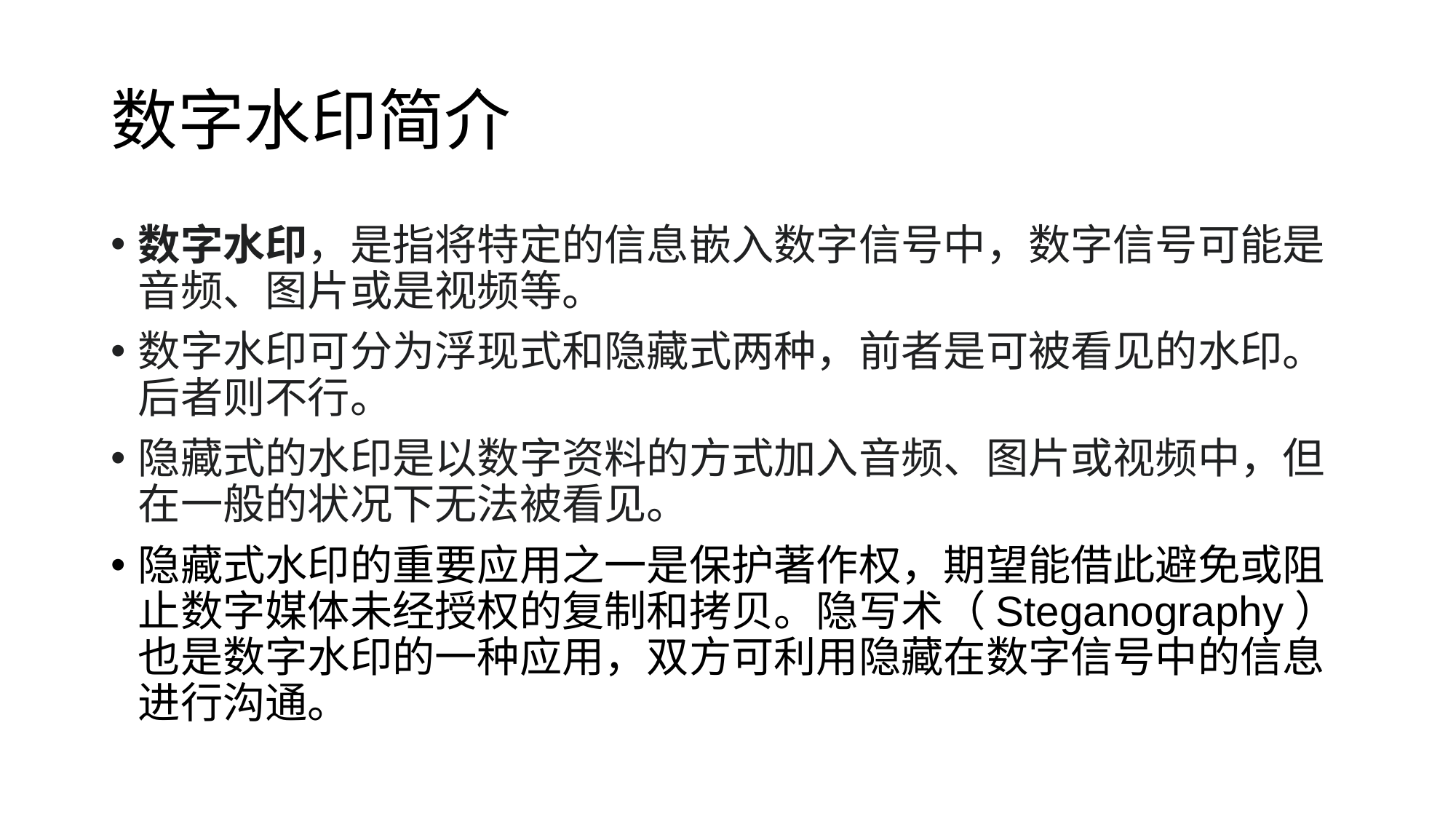

# 数字水印简介
数字水印，是指将特定的信息嵌入数字信号中，数字信号可能是音频、图片或是视频等。
数字水印可分为浮现式和隐藏式两种，前者是可被看见的水印。后者则不行。
隐藏式的水印是以数字资料的方式加入音频、图片或视频中，但在一般的状况下无法被看见。
隐藏式水印的重要应用之一是保护著作权，期望能借此避免或阻止数字媒体未经授权的复制和拷贝。隐写术（Steganography）也是数字水印的一种应用，双方可利用隐藏在数字信号中的信息进行沟通。